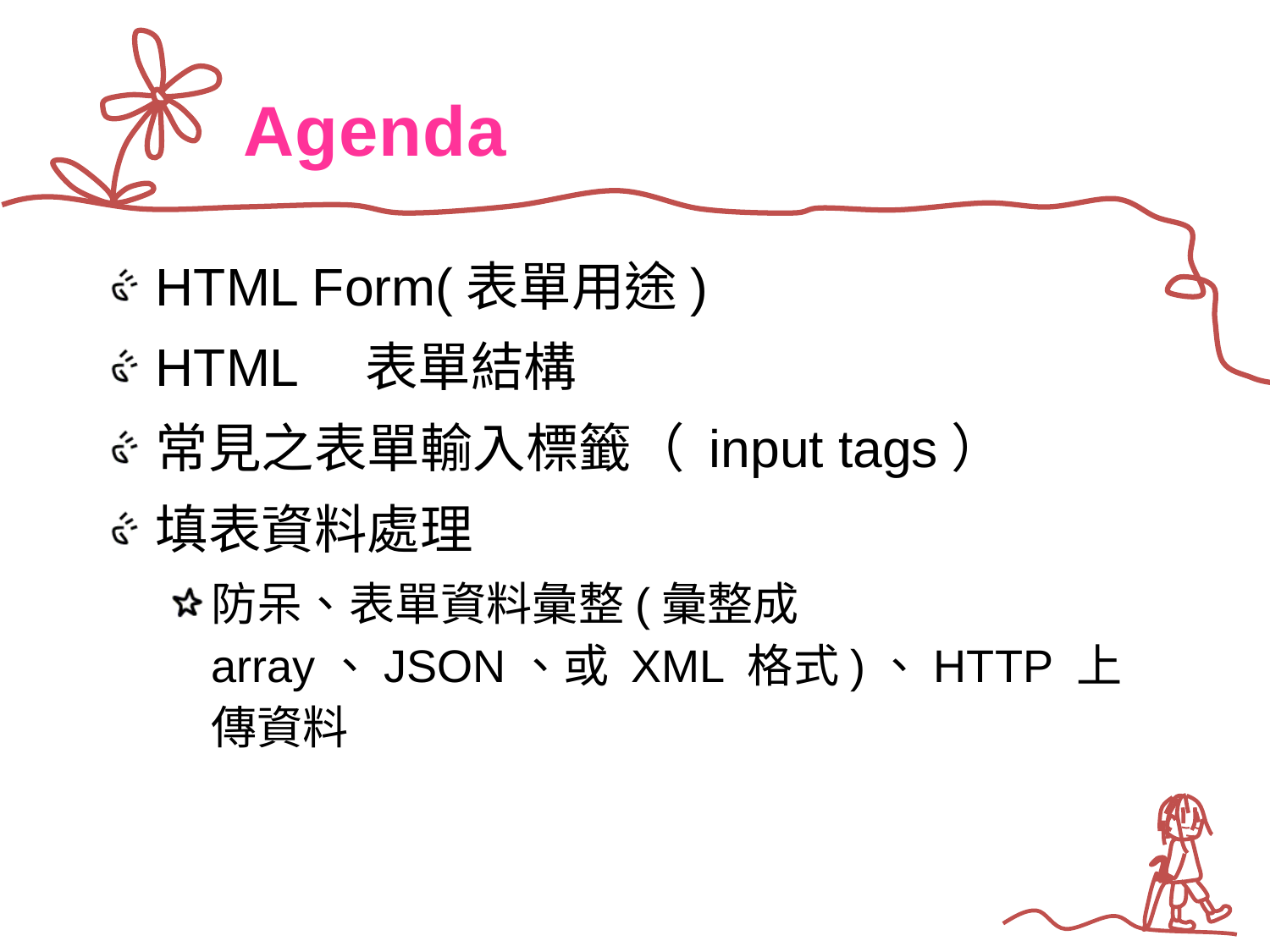

# Agenda
HTML Form(表單用途)
HTML　表單結構
常見之表單輸入標籤（ input tags）
填表資料處理
防呆、表單資料彙整(彙整成 array、JSON、或 XML 格式)、HTTP 上傳資料